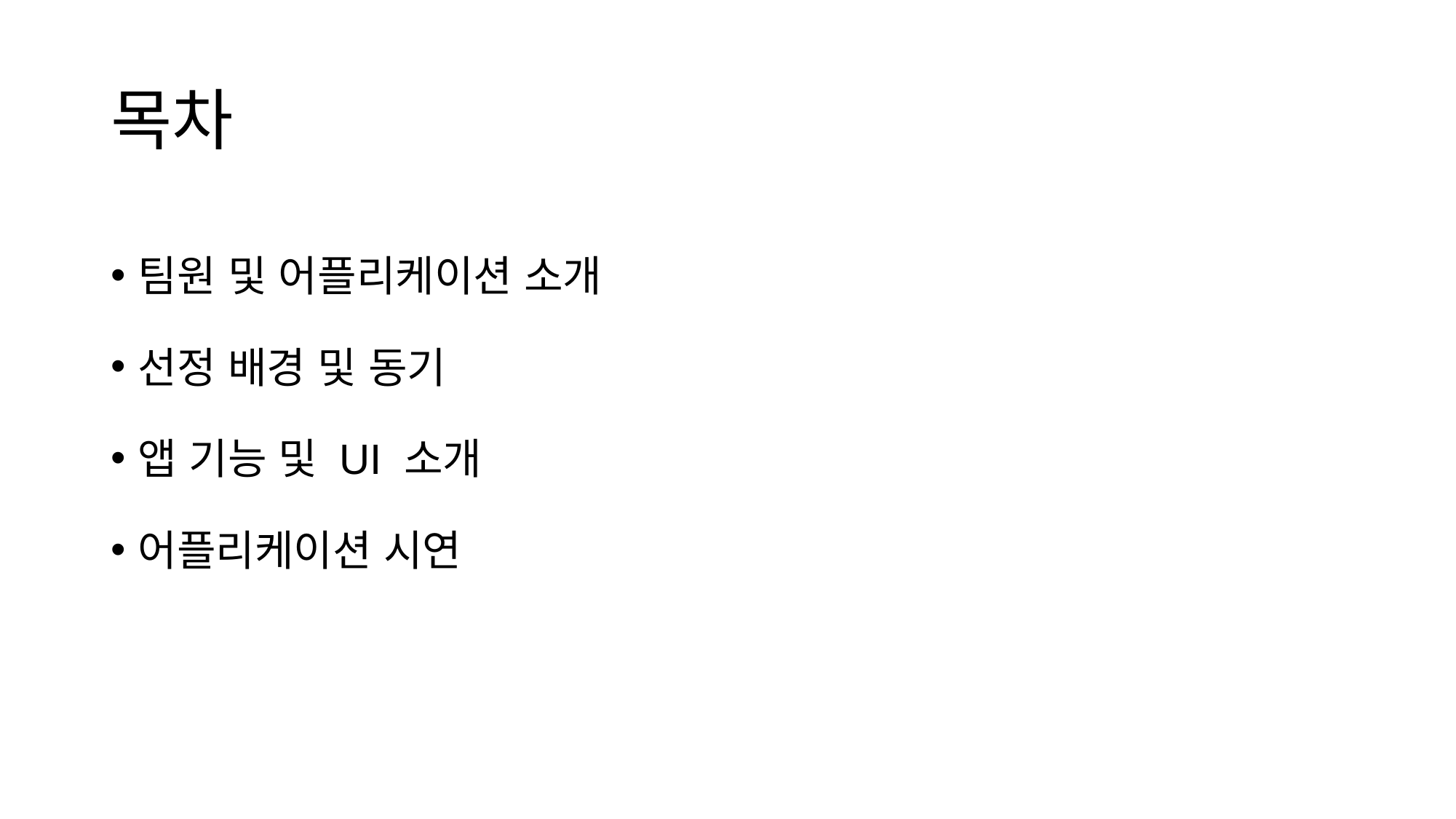

# 목차
팀원 및 어플리케이션 소개
선정 배경 및 동기
앱 기능 및 UI 소개
어플리케이션 시연